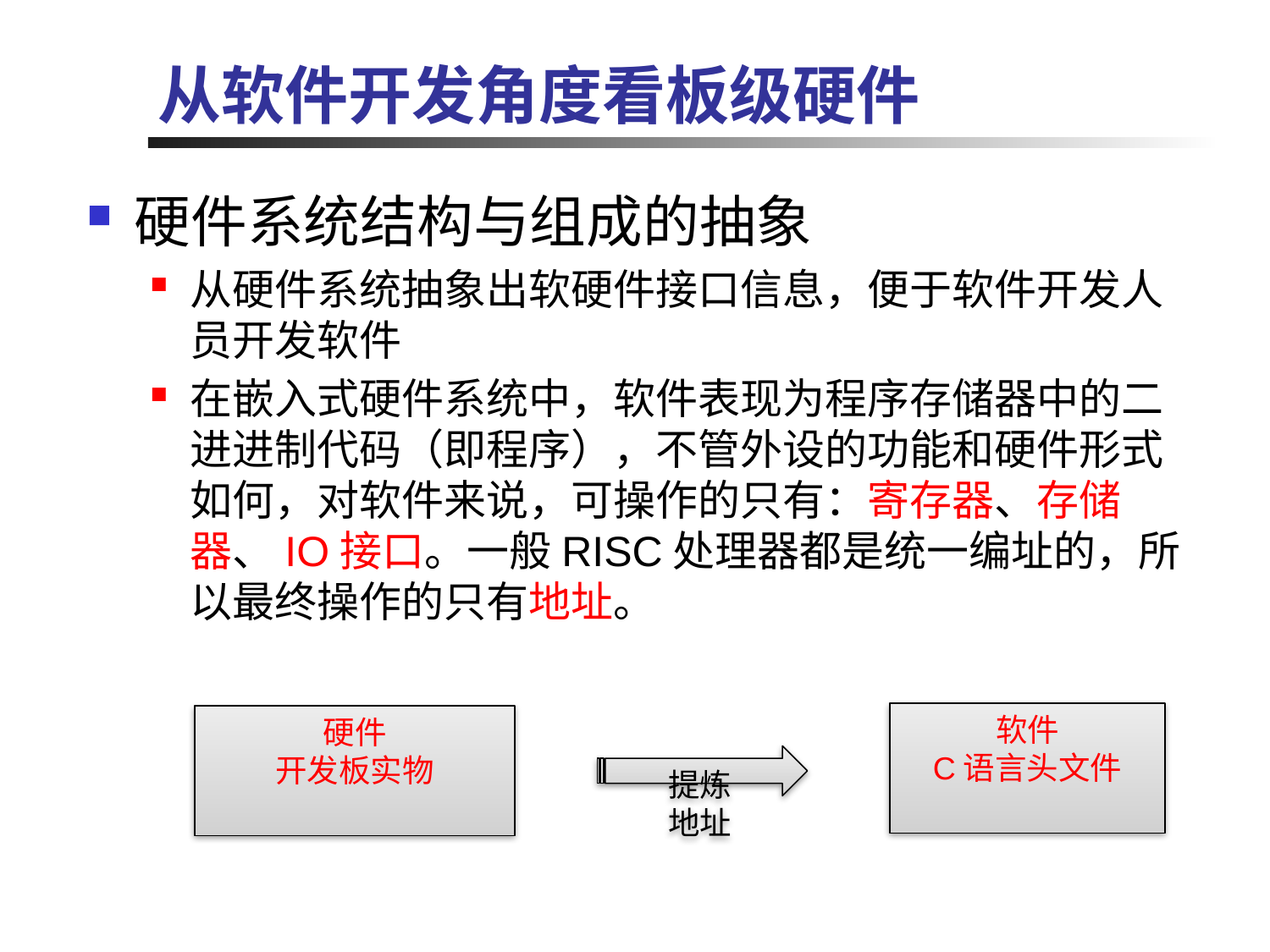

# 从软件开发角度看板级硬件
硬件系统结构与组成的抽象
从硬件系统抽象出软硬件接口信息，便于软件开发人员开发软件
在嵌入式硬件系统中，软件表现为程序存储器中的二进进制代码（即程序），不管外设的功能和硬件形式如何，对软件来说，可操作的只有：寄存器、存储器、IO接口。一般RISC处理器都是统一编址的，所以最终操作的只有地址。

软件
C语言头文件
硬件
开发板实物
提炼
地址